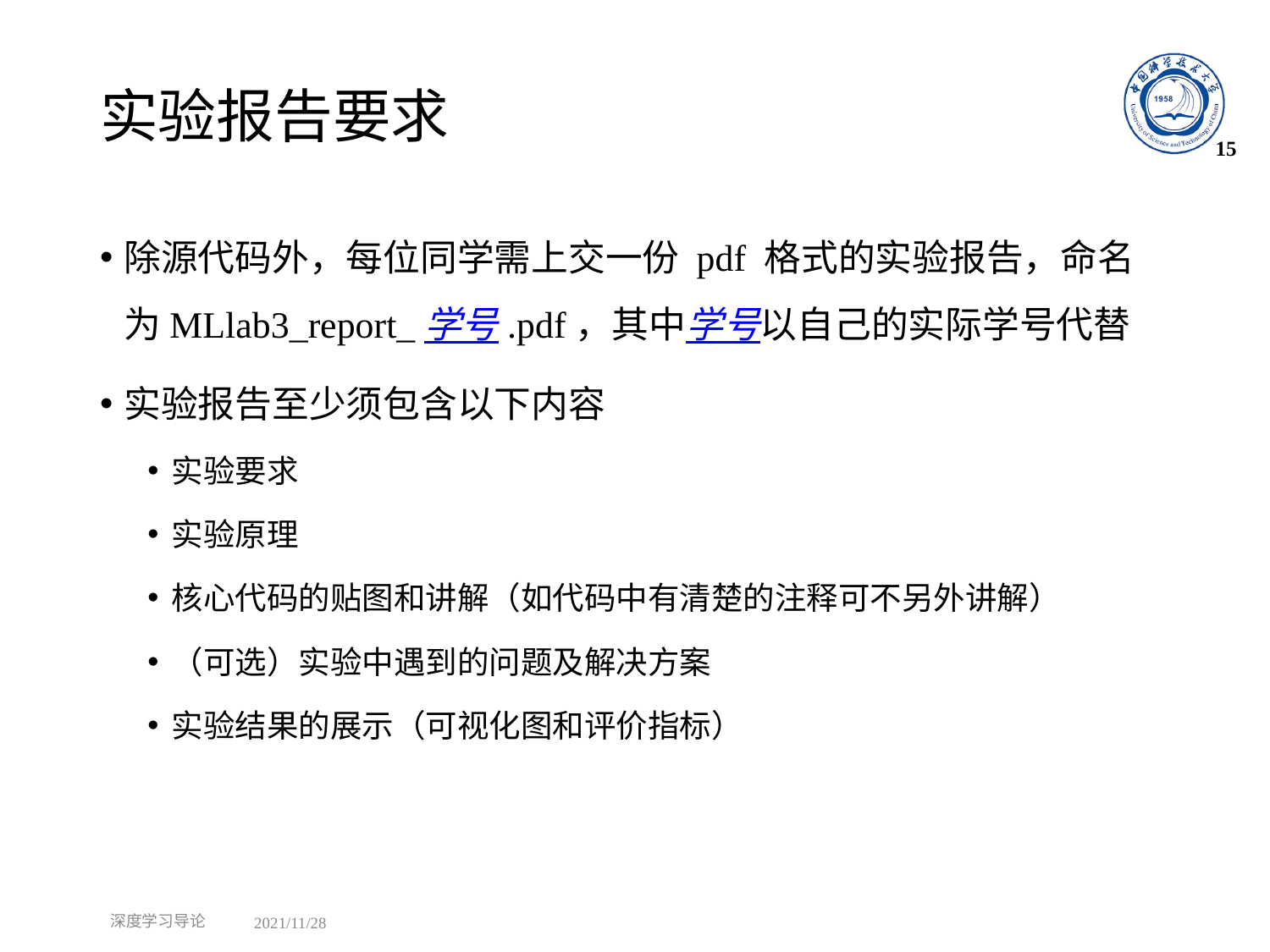

# 实验报告要求
15
除源代码外，每位同学需上交一份 pdf 格式的实验报告，命名为MLlab3_report_学号.pdf，其中学号以自己的实际学号代替
实验报告至少须包含以下内容
实验要求
实验原理
核心代码的贴图和讲解（如代码中有清楚的注释可不另外讲解）
（可选）实验中遇到的问题及解决方案
实验结果的展示（可视化图和评价指标）
深度学习导论
2021/11/28